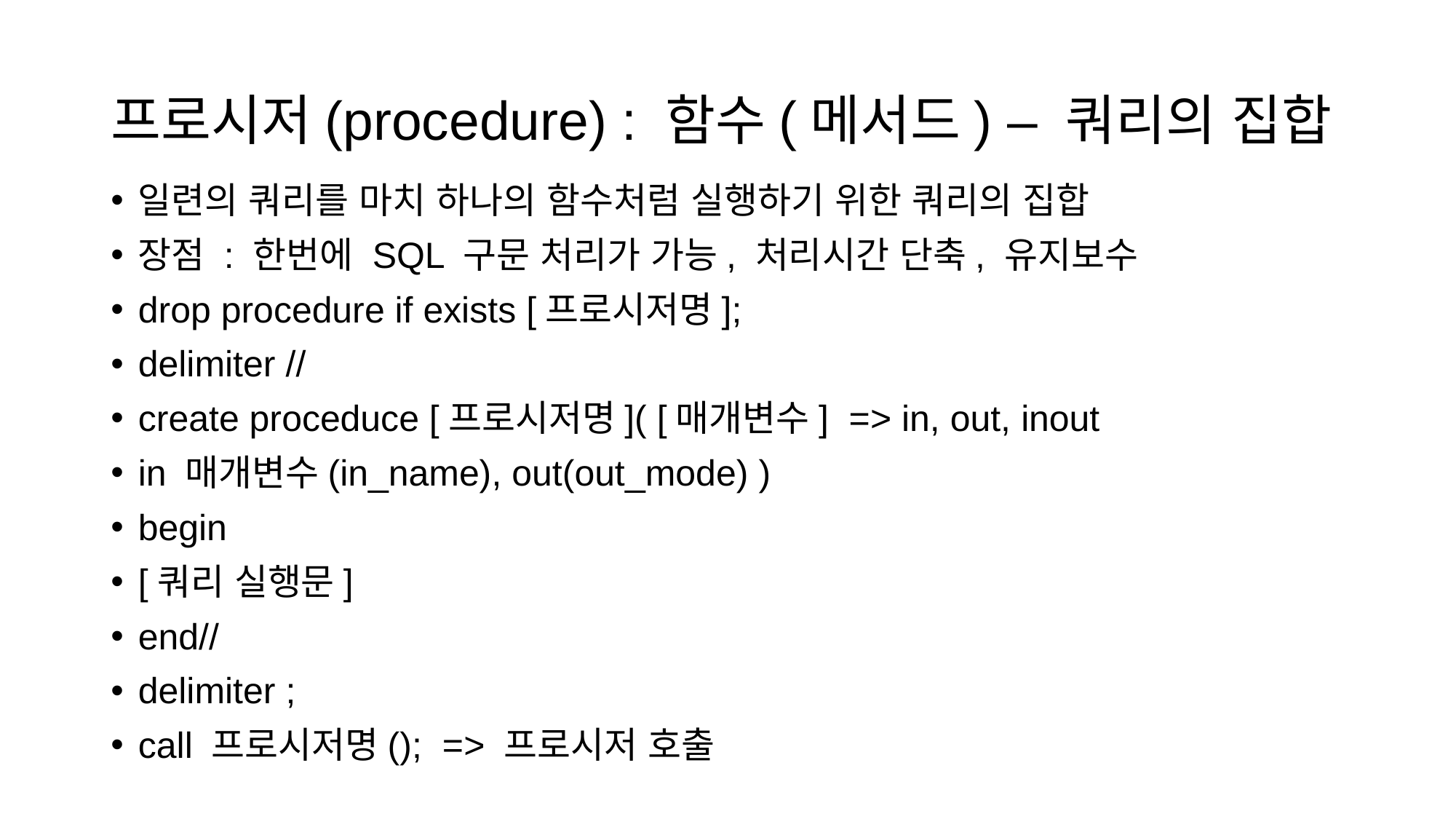

# 프로시저(procedure) : 함수(메서드) – 쿼리의 집합
일련의 쿼리를 마치 하나의 함수처럼 실행하기 위한 쿼리의 집합
장점 : 한번에 SQL 구문 처리가 가능, 처리시간 단축, 유지보수
drop procedure if exists [프로시저명];
delimiter //
create proceduce [프로시저명]( [매개변수]  => in, out, inout
in 매개변수(in_name), out(out_mode) )
begin
[쿼리 실행문]
end//
delimiter ;
call 프로시저명();  => 프로시저 호출